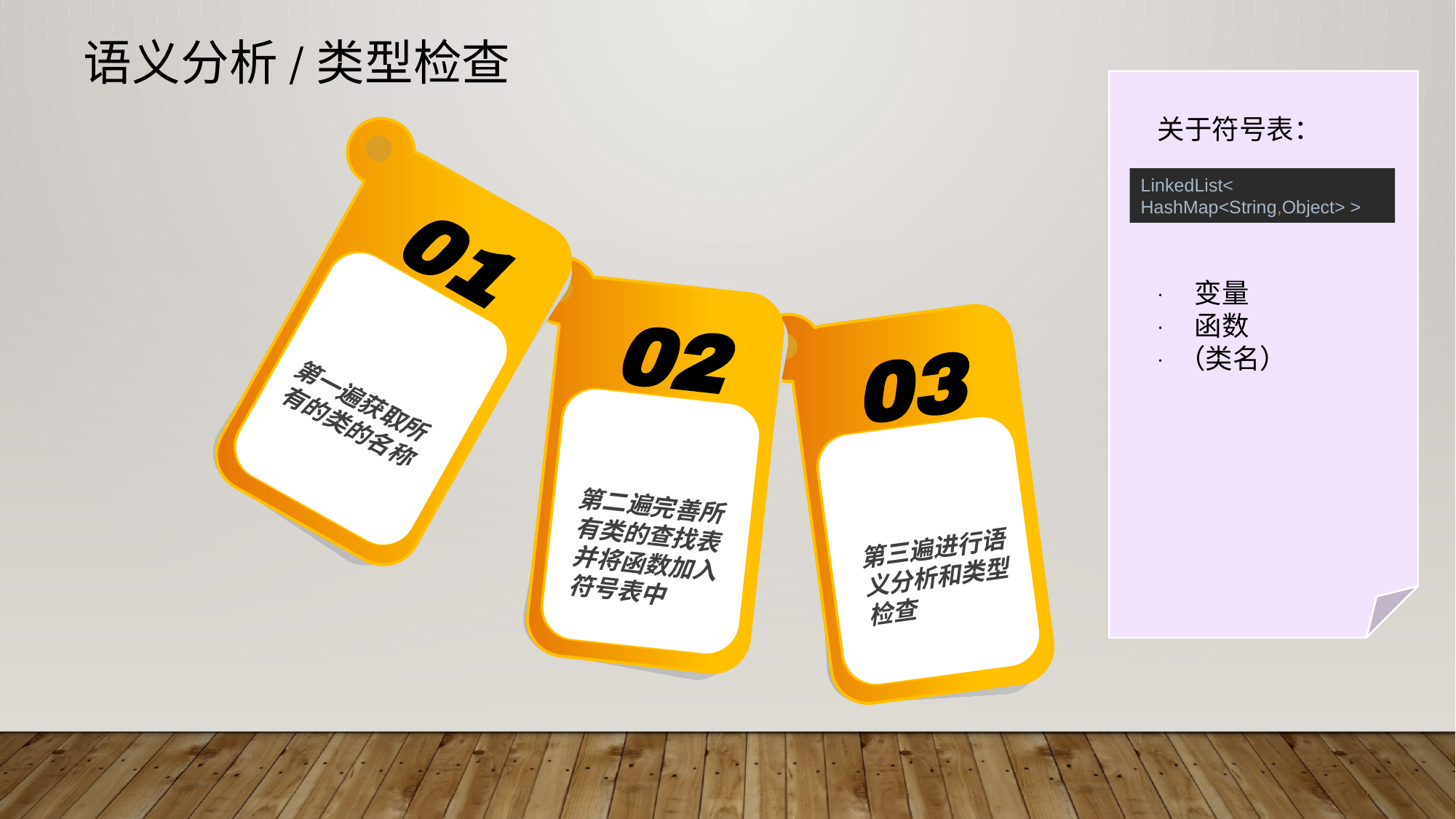

# 语义分析/类型检查

关于符号表：

·   变量
·   函数
· （类名）

01

LinkedList< HashMap<String,Object> >

02

03

第一遍获取所有的类的名称
第二遍完善所有类的查找表并将函数加入符号表中
第三遍进行语义分析和类型检查